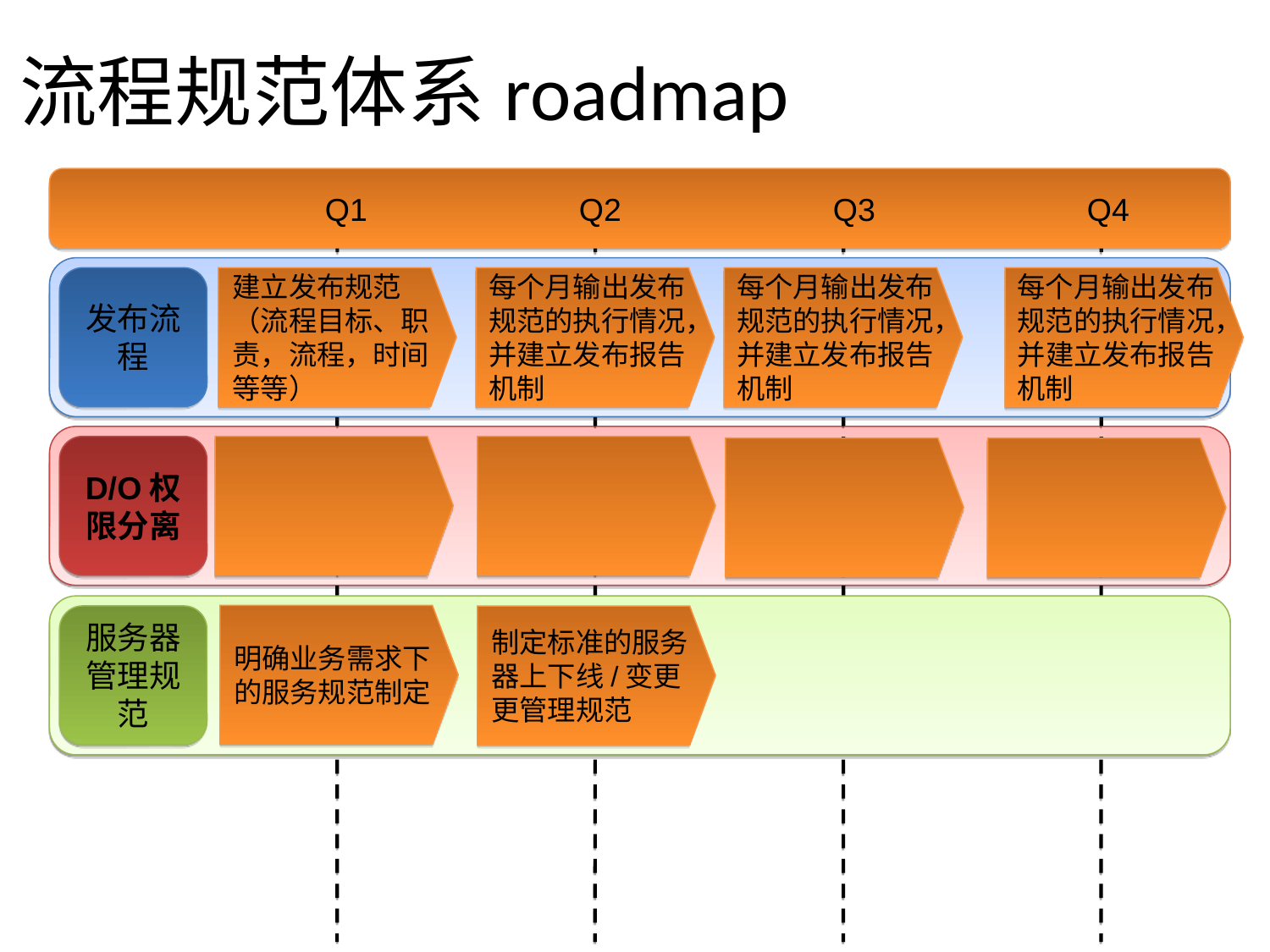

流程规范体系roadmap
		Q1		Q2		Q3		Q4

发布流程
建立发布规范（流程目标、职责，流程，时间等等）
每个月输出发布规范的执行情况，并建立发布报告机制
每个月输出发布规范的执行情况，并建立发布报告机制
每个月输出发布规范的执行情况，并建立发布报告机制

D/O权限分离

明确业务需求下的服务规范制定
服务器管理规范
制定标准的服务器上下线/变更更管理规范